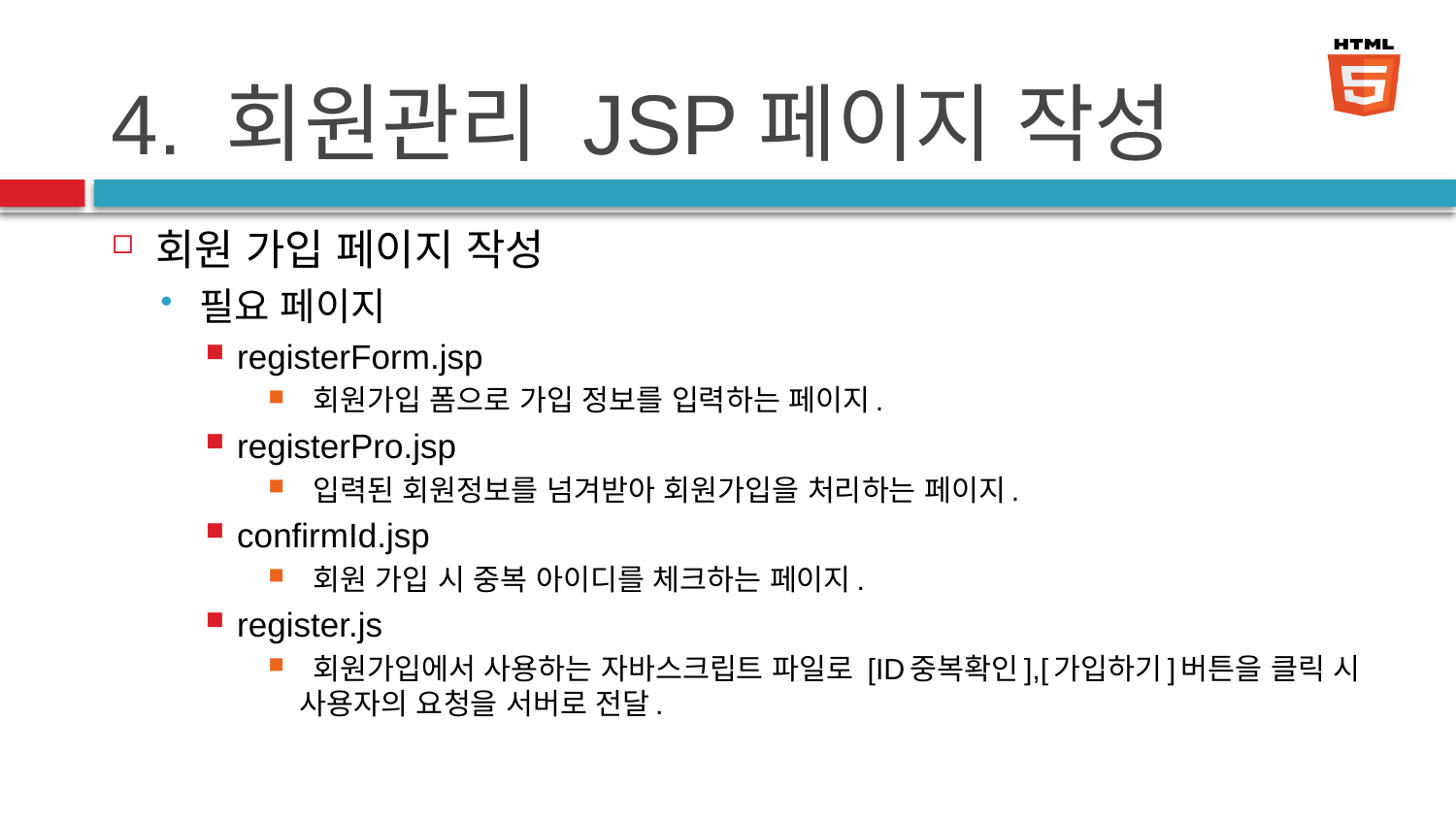

# 4. 회원관리 JSP페이지 작성
회원 가입 페이지 작성
필요 페이지
registerForm.jsp
 회원가입 폼으로 가입 정보를 입력하는 페이지.
registerPro.jsp
 입력된 회원정보를 넘겨받아 회원가입을 처리하는 페이지.
confirmId.jsp
 회원 가입 시 중복 아이디를 체크하는 페이지.
register.js
 회원가입에서 사용하는 자바스크립트 파일로 [ID중복확인],[가입하기]버튼을 클릭 시 사용자의 요청을 서버로 전달.